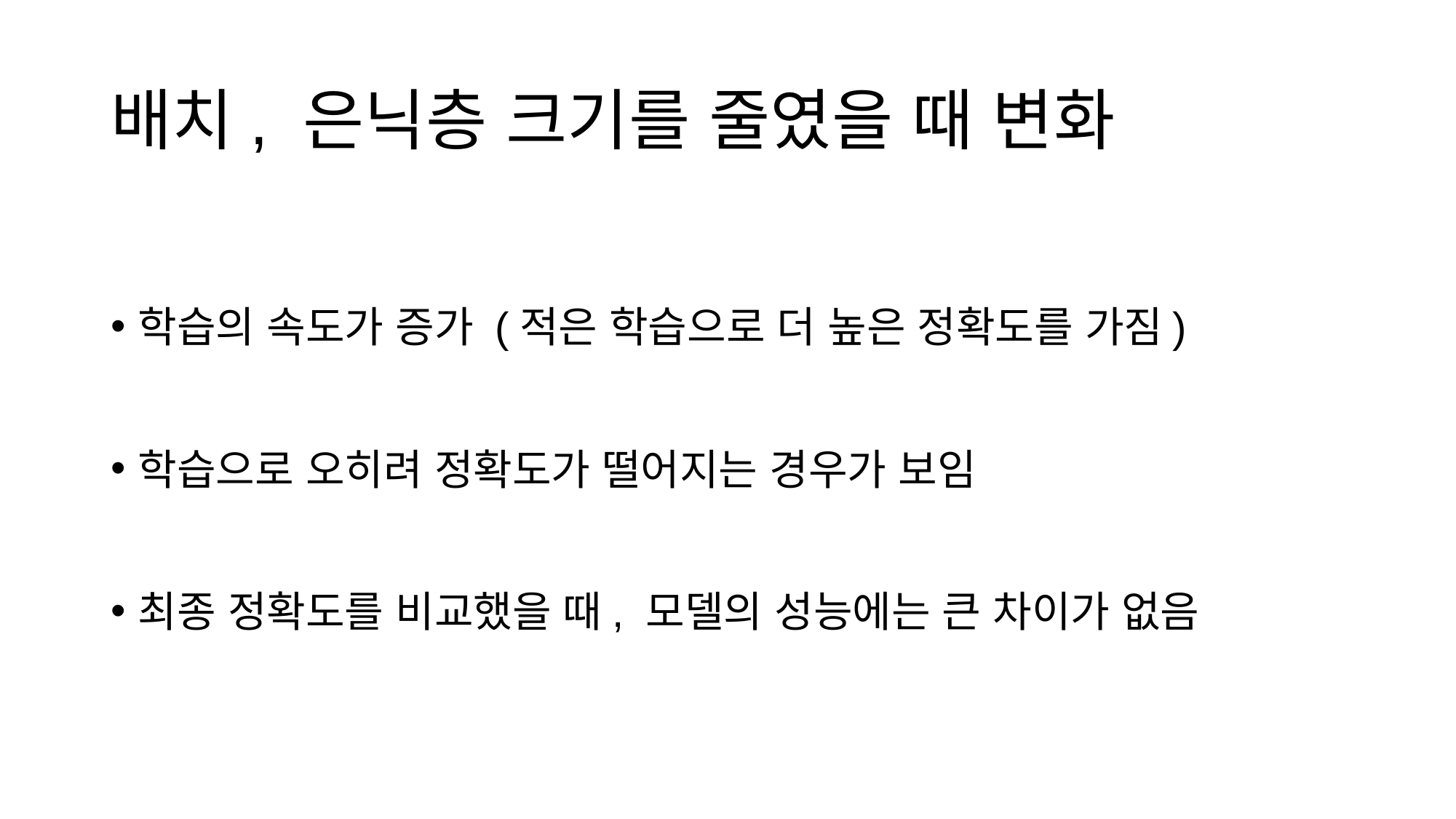

# 배치, 은닉층 크기를 줄였을 때 변화
학습의 속도가 증가 (적은 학습으로 더 높은 정확도를 가짐)
학습으로 오히려 정확도가 떨어지는 경우가 보임
최종 정확도를 비교했을 때, 모델의 성능에는 큰 차이가 없음